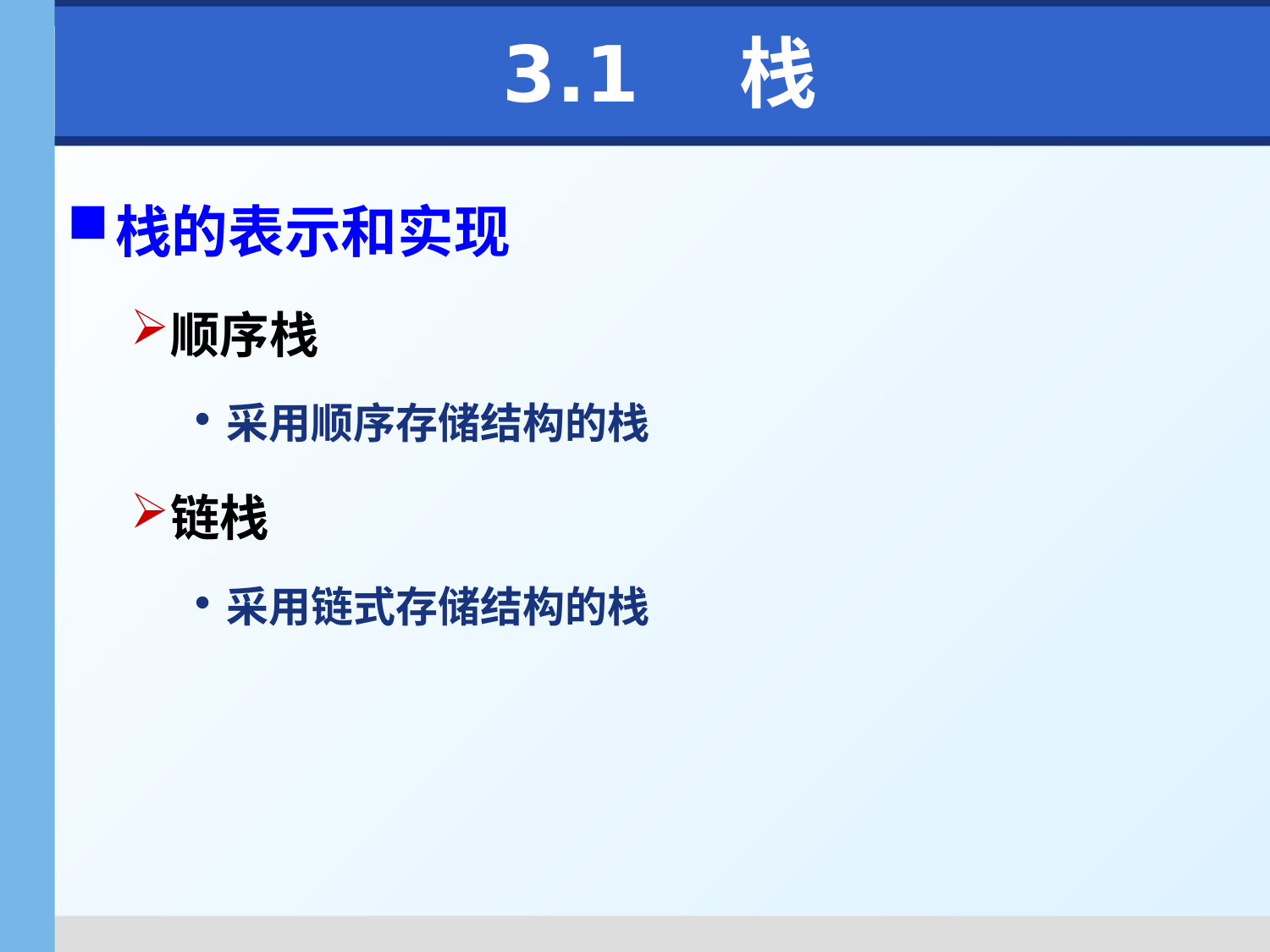

# 3.1   栈
栈的表示和实现
顺序栈
采用顺序存储结构的栈
链栈
采用链式存储结构的栈